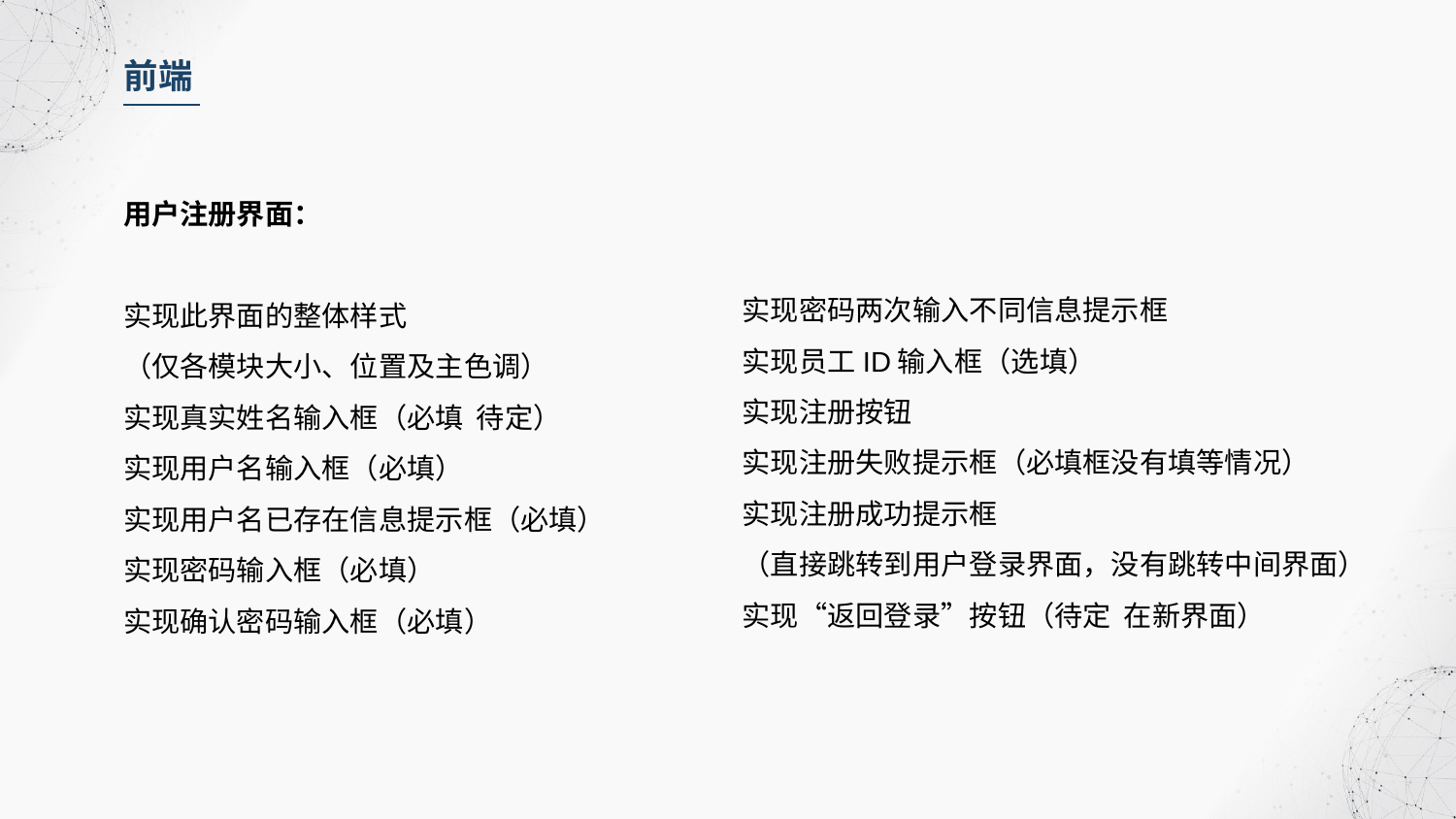

前端
用户注册界面：

实现此界面的整体样式
（仅各模块大小、位置及主色调）
实现真实姓名输入框（必填  待定）
实现用户名输入框（必填）
实现用户名已存在信息提示框（必填）
实现密码输入框（必填）
实现确认密码输入框（必填）
实现密码两次输入不同信息提示框
实现员工ID输入框（选填）
实现注册按钮
实现注册失败提示框（必填框没有填等情况）
实现注册成功提示框
（直接跳转到用户登录界面，没有跳转中间界面）
实现“返回登录”按钮（待定  在新界面）